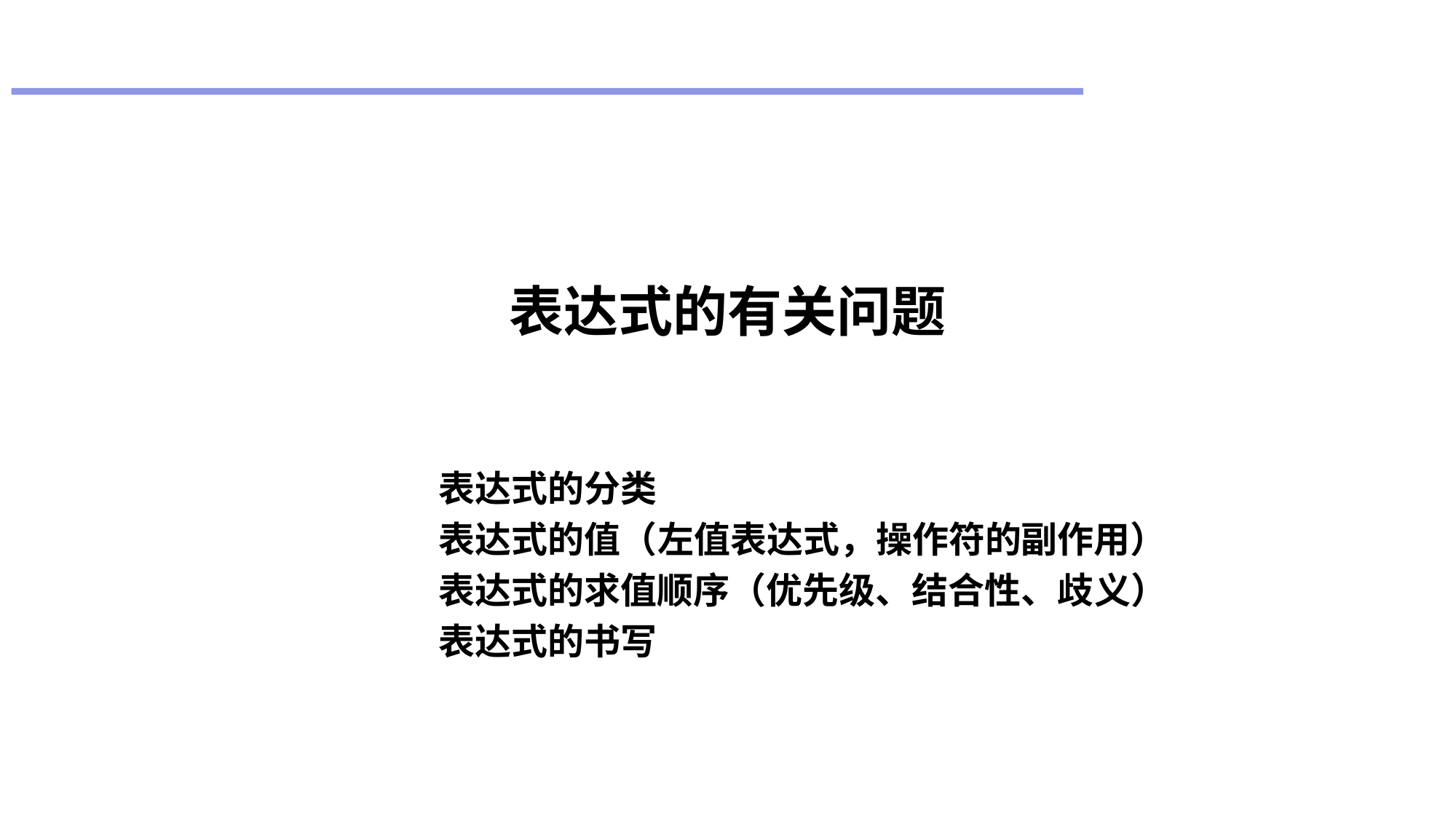

# 表达式的有关问题
		表达式的分类
		表达式的值（左值表达式，操作符的副作用）
		表达式的求值顺序（优先级、结合性、歧义）
		表达式的书写